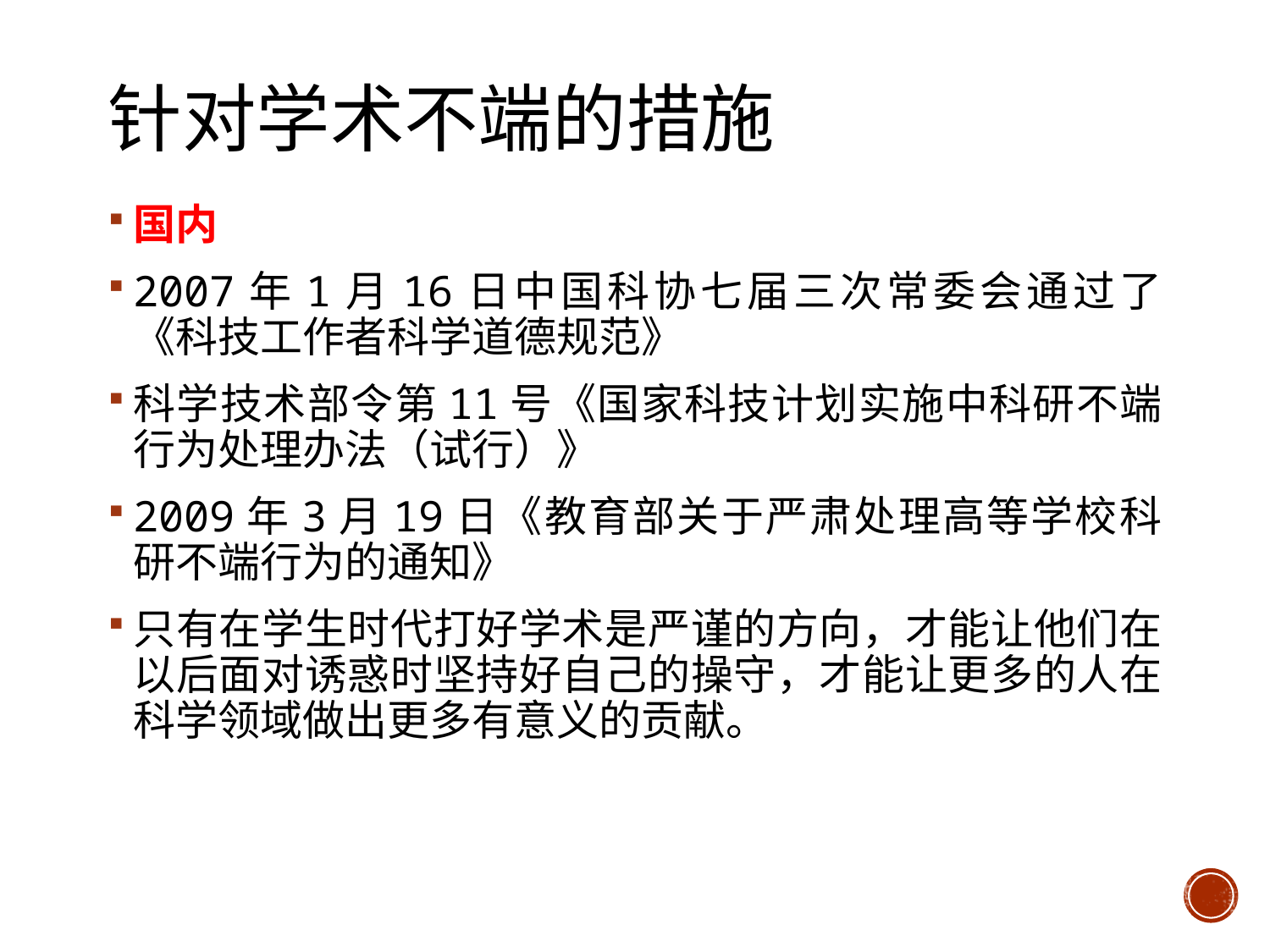

# 针对学术不端的措施
国内
2007年1月16日中国科协七届三次常委会通过了《科技工作者科学道德规范》
科学技术部令第11号《国家科技计划实施中科研不端行为处理办法（试行）》
2009年3月19日《教育部关于严肃处理高等学校科研不端行为的通知》
只有在学生时代打好学术是严谨的方向，才能让他们在以后面对诱惑时坚持好自己的操守，才能让更多的人在科学领域做出更多有意义的贡献。